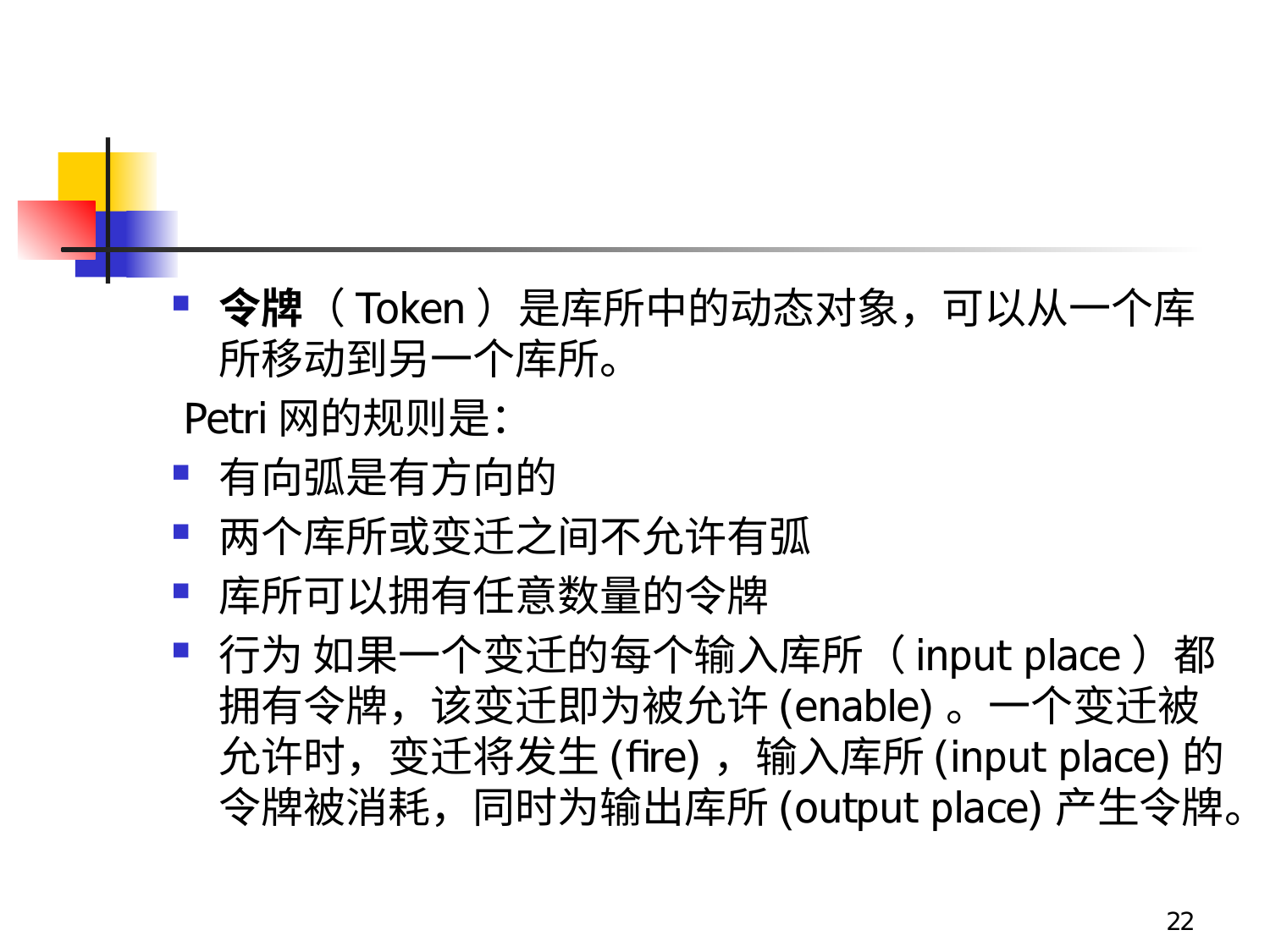

#
令牌（Token）是库所中的动态对象，可以从一个库所移动到另一个库所。
 Petri网的规则是：
有向弧是有方向的
两个库所或变迁之间不允许有弧
库所可以拥有任意数量的令牌
行为 如果一个变迁的每个输入库所（input place）都拥有令牌，该变迁即为被允许(enable)。一个变迁被允许时，变迁将发生(fire)，输入库所(input place)的令牌被消耗，同时为输出库所(output place)产生令牌。
22